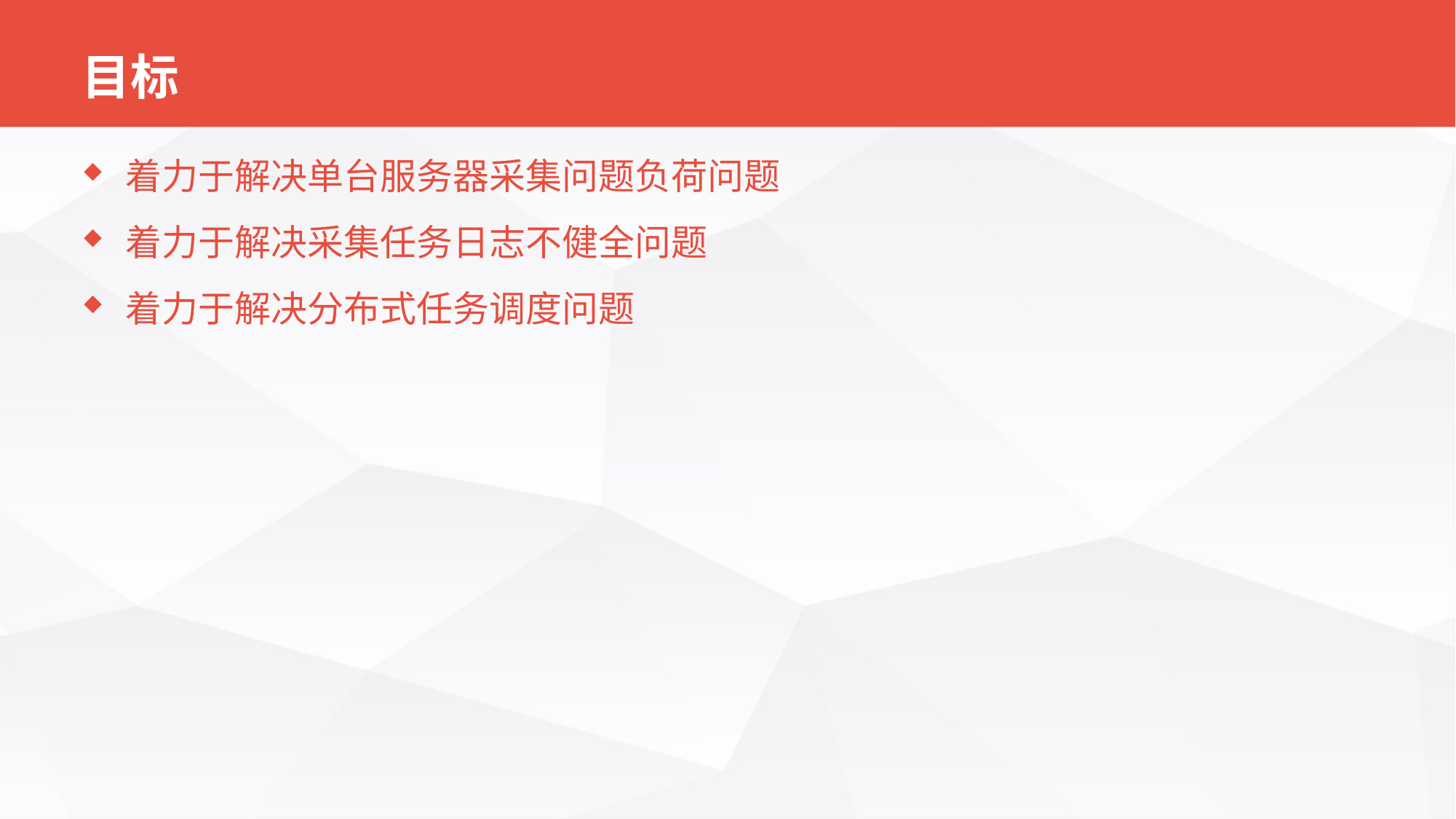

# 目标
着力于解决单台服务器采集问题负荷问题
着力于解决采集任务日志不健全问题
着力于解决分布式任务调度问题